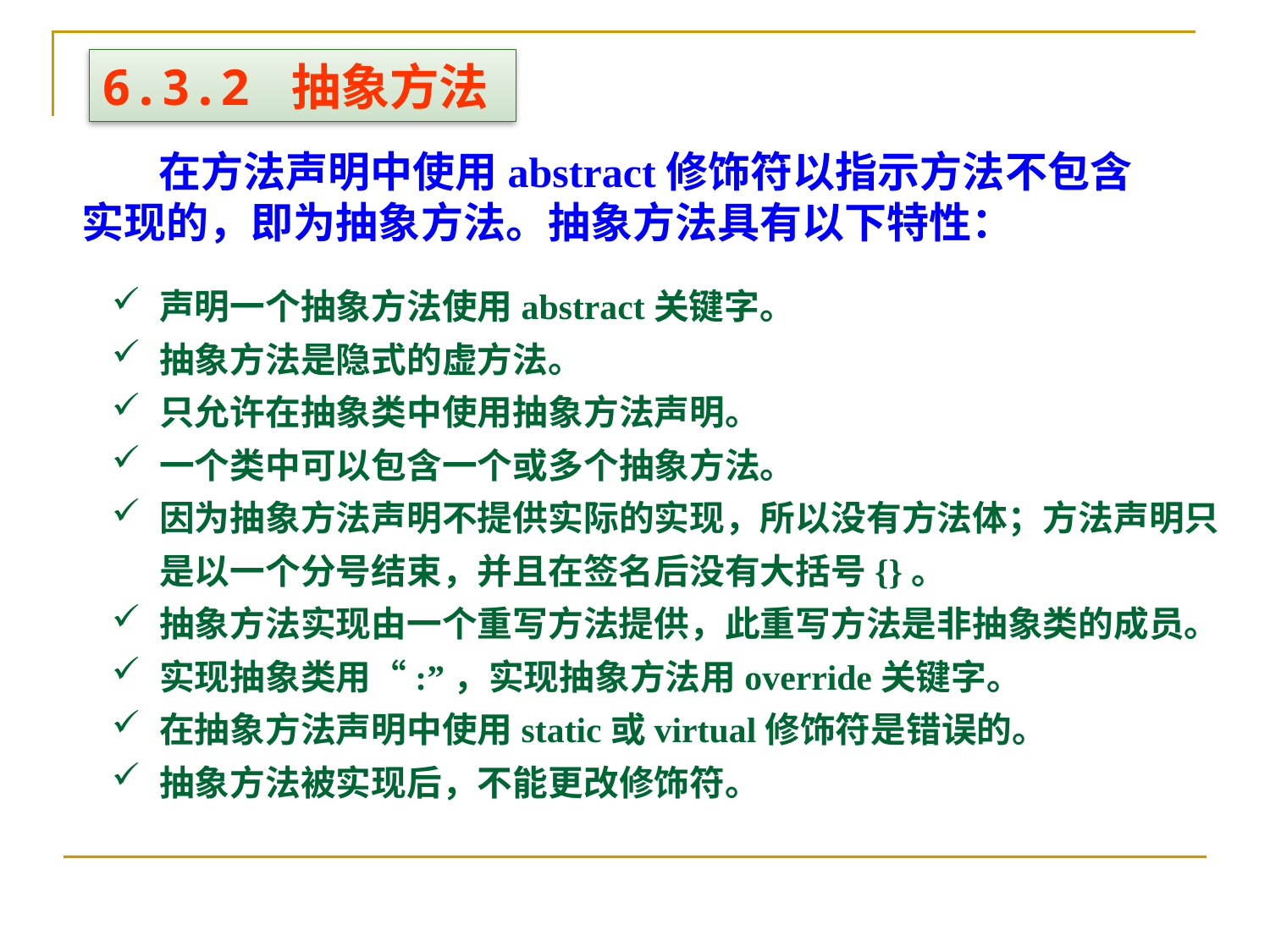

6.3.2 抽象方法
       在方法声明中使用abstract修饰符以指示方法不包含实现的，即为抽象方法。抽象方法具有以下特性：
声明一个抽象方法使用abstract关键字。
抽象方法是隐式的虚方法。
只允许在抽象类中使用抽象方法声明。
一个类中可以包含一个或多个抽象方法。
因为抽象方法声明不提供实际的实现，所以没有方法体；方法声明只是以一个分号结束，并且在签名后没有大括号{}。
抽象方法实现由一个重写方法提供，此重写方法是非抽象类的成员。
实现抽象类用“:”，实现抽象方法用override关键字。
在抽象方法声明中使用static或virtual修饰符是错误的。
抽象方法被实现后，不能更改修饰符。